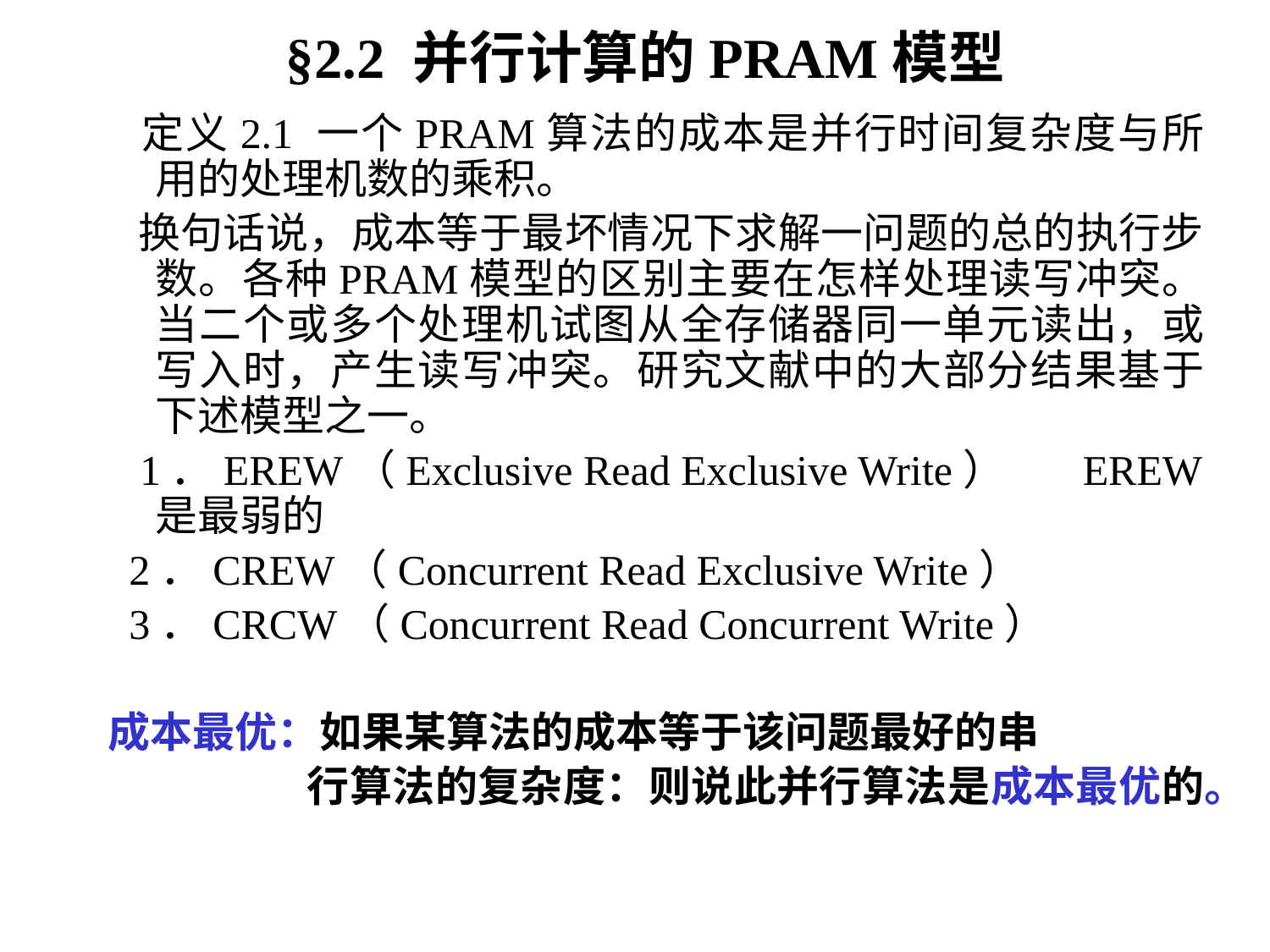

# §2.2 并行计算的PRAM模型
  定义2.1 一个PRAM算法的成本是并行时间复杂度与所用的处理机数的乘积。
  换句话说，成本等于最坏情况下求解一问题的总的执行步数。各种PRAM模型的区别主要在怎样处理读写冲突。当二个或多个处理机试图从全存储器同一单元读出，或写入时，产生读写冲突。研究文献中的大部分结果基于下述模型之一。
   1．EREW（Exclusive Read Exclusive Write）       EREW是最弱的
  2．CREW（Concurrent Read Exclusive Write）
  3．CRCW（Concurrent Read Concurrent Write）

成本最优：如果某算法的成本等于该问题最好的串
                   行算法的复杂度：则说此并行算法是成本最优的。